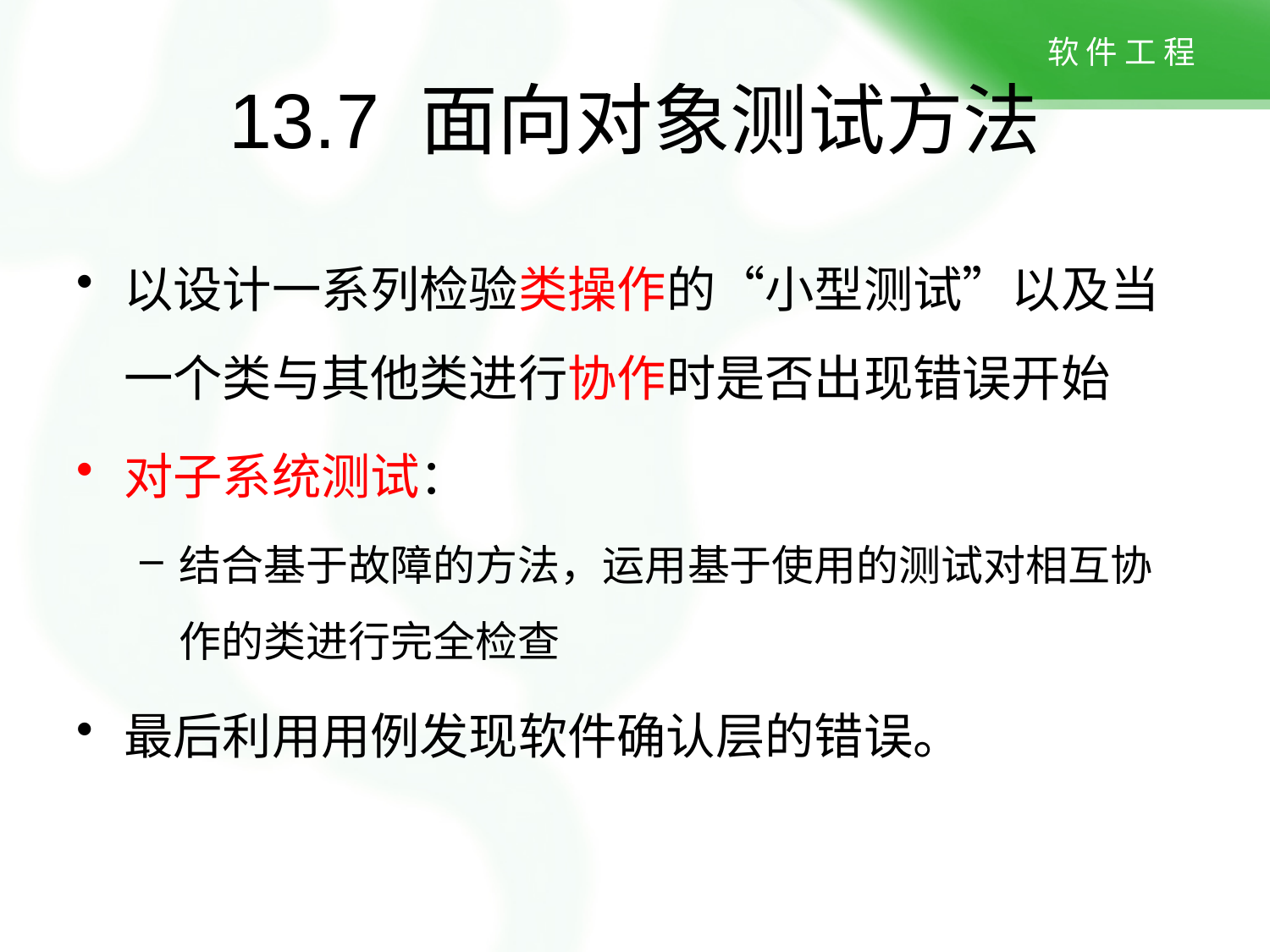

13.7 面向对象测试方法
以设计一系列检验类操作的“小型测试”以及当一个类与其他类进行协作时是否出现错误开始
对子系统测试：
结合基于故障的方法，运用基于使用的测试对相互协作的类进行完全检查
最后利用用例发现软件确认层的错误。